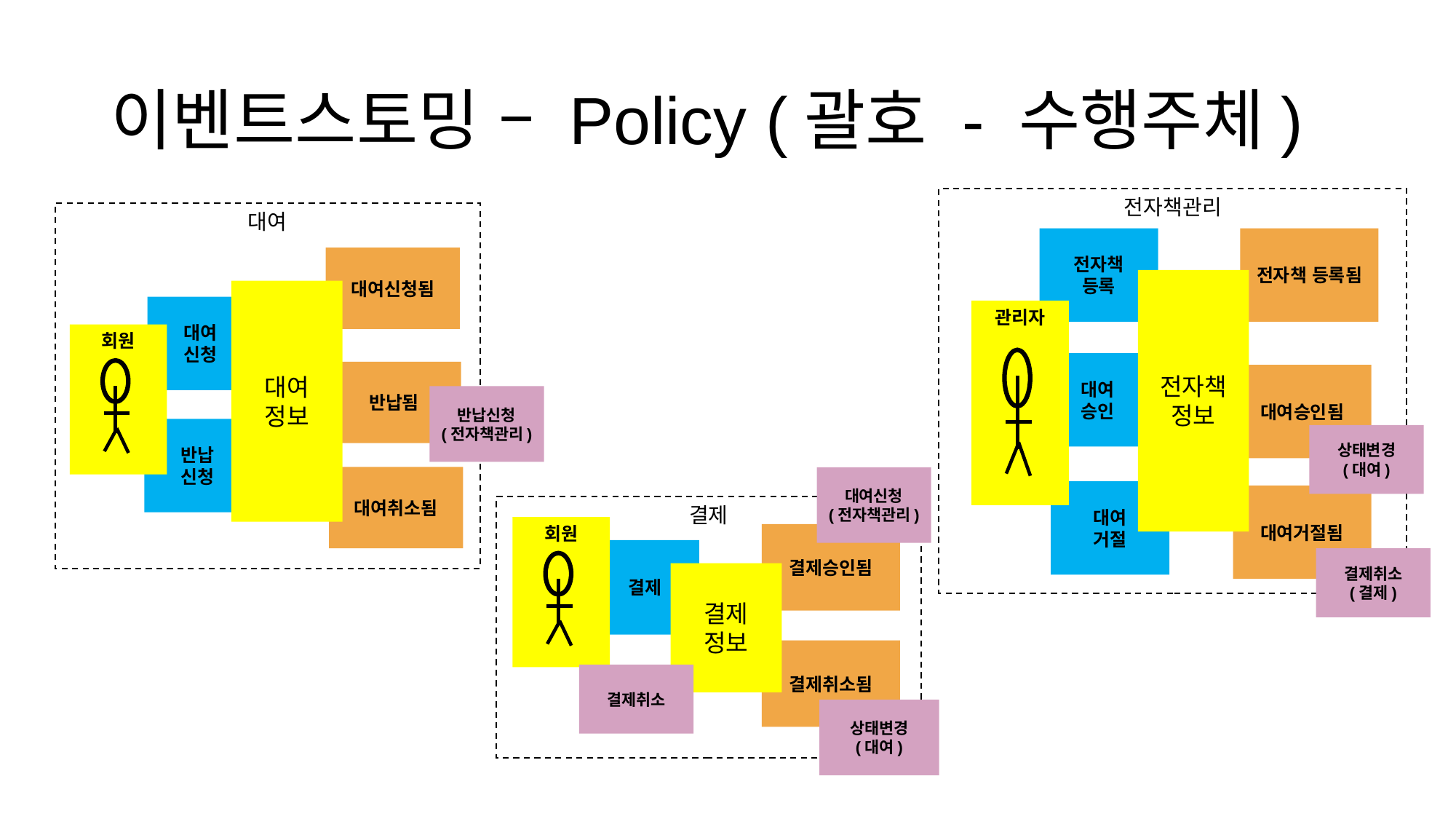

# 이벤트스토밍 – Policy (괄호 - 수행주체)
전자책관리
대여
전자책
등록
전자책 등록됨
대여신청됨
전자책
정보
대여
정보
대여
신청
관리자

회원

대여
승인
반납됨
대여승인됨
반납신청
(전자책관리)
반납
신청
상태변경
(대여)
대여취소됨
대여신청
(전자책관리)
대여
거절
대여거절됨
결제
회원

결제승인됨
결제
결제취소
(결제)
결제
정보
결제취소됨
결제취소
상태변경
(대여)